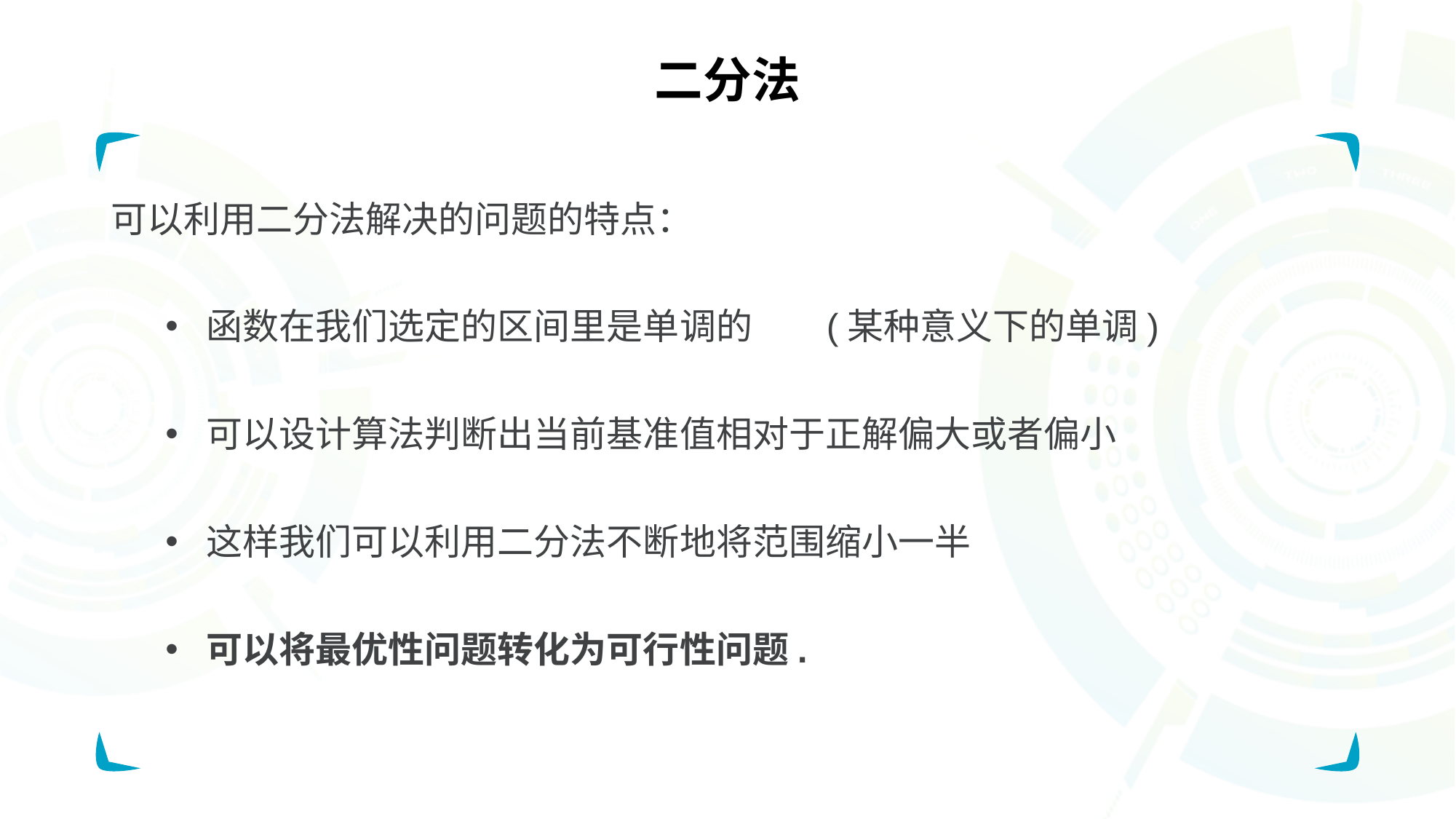

# 二分法

可以利用二分法解决的问题的特点：

函数在我们选定的区间里是单调的        (某种意义下的单调)

可以设计算法判断出当前基准值相对于正解偏大或者偏小

这样我们可以利用二分法不断地将范围缩小一半

可以将最优性问题转化为可行性问题.